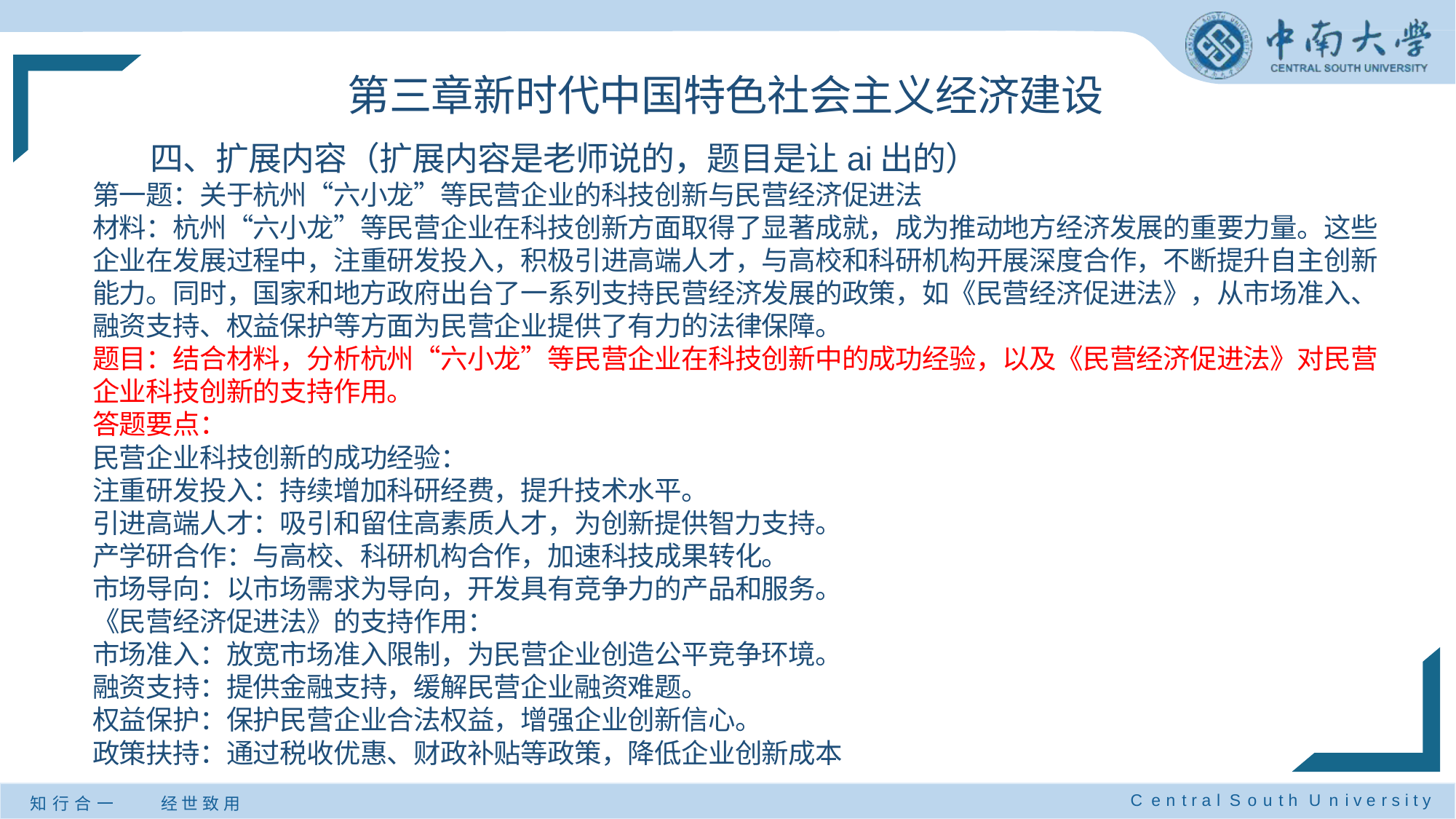

# 第三章新时代中国特色社会主义经济建设
四、扩展内容（扩展内容是老师说的，题目是让ai出的）
第一题：关于杭州“六小龙”等民营企业的科技创新与民营经济促进法
材料：杭州“六小龙”等民营企业在科技创新方面取得了显著成就，成为推动地方经济发展的重要力量。这些企业在发展过程中，注重研发投入，积极引进高端人才，与高校和科研机构开展深度合作，不断提升自主创新能力。同时，国家和地方政府出台了一系列支持民营经济发展的政策，如《民营经济促进法》，从市场准入、融资支持、权益保护等方面为民营企业提供了有力的法律保障。
题目：结合材料，分析杭州“六小龙”等民营企业在科技创新中的成功经验，以及《民营经济促进法》对民营企业科技创新的支持作用。
答题要点：
民营企业科技创新的成功经验：
注重研发投入：持续增加科研经费，提升技术水平。
引进高端人才：吸引和留住高素质人才，为创新提供智力支持。
产学研合作：与高校、科研机构合作，加速科技成果转化。
市场导向：以市场需求为导向，开发具有竞争力的产品和服务。
《民营经济促进法》的支持作用：
市场准入：放宽市场准入限制，为民营企业创造公平竞争环境。
融资支持：提供金融支持，缓解民营企业融资难题。
权益保护：保护民营企业合法权益，增强企业创新信心。
政策扶持：通过税收优惠、财政补贴等政策，降低企业创新成本

C e n t r a l S o u t h U n i v e r s i t y
知 行 合 一
经 世 致 用